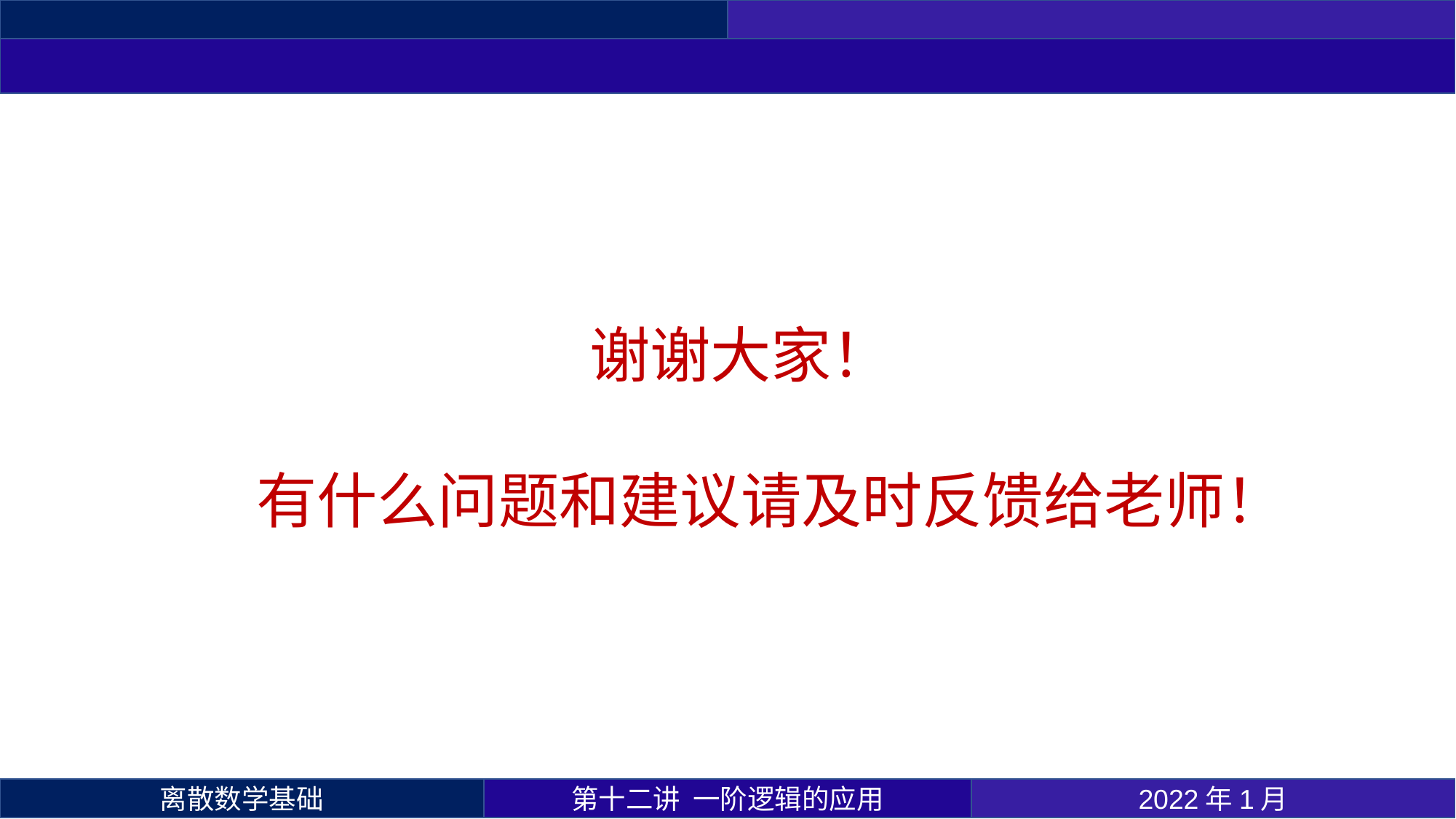

谢谢大家！
有什么问题和建议请及时反馈给老师！
第十二讲  一阶逻辑的应用
2022年1月
离散数学基础